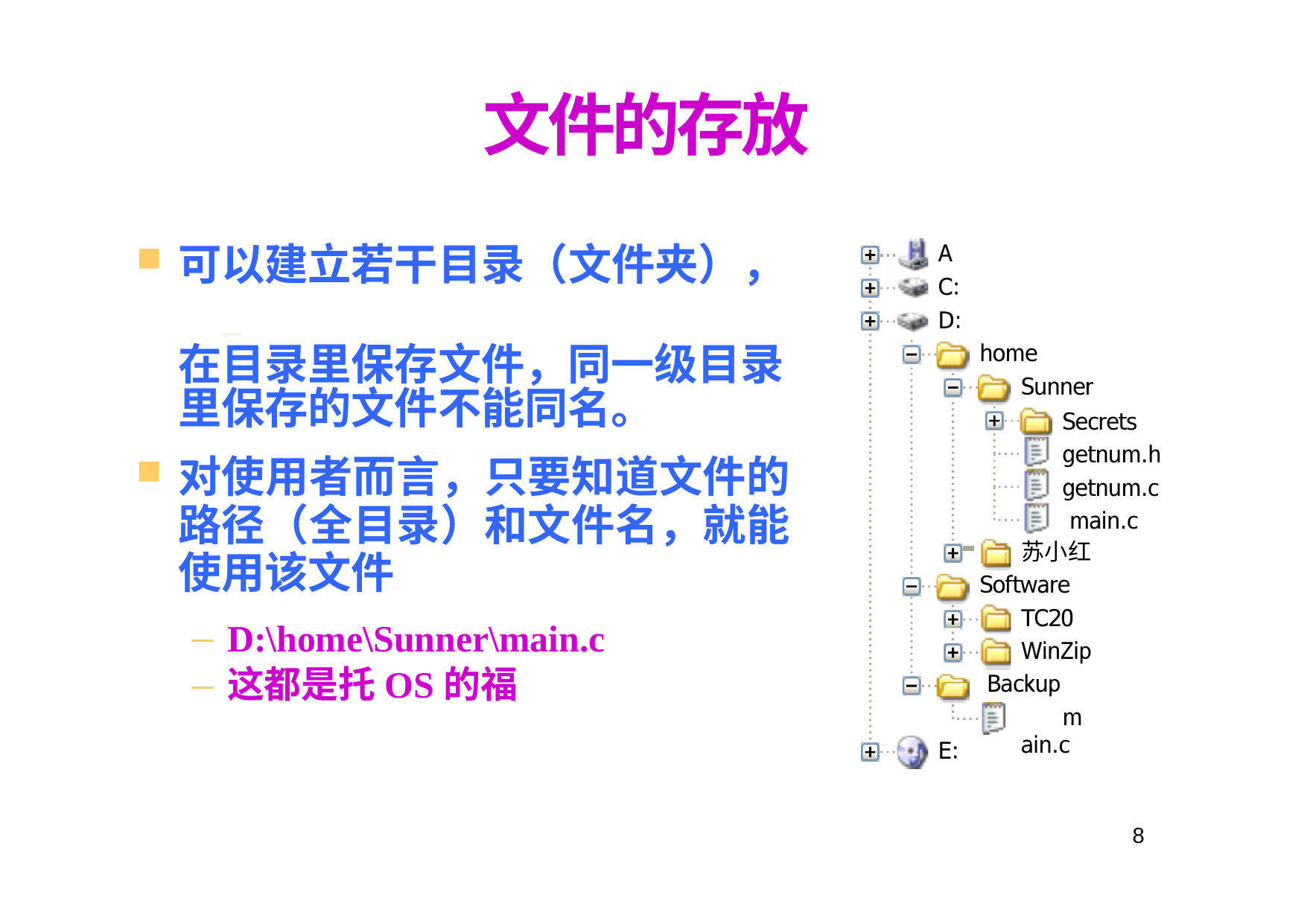

# 文件的存放
A
可以建立若干目录（文件夹），
在目录里保存文件，同一级目录 里保存的文件不能同名。

C:
D:

home

Sunner
Secrets  getnum.h
getnum.c  main.c
苏小红

对使用者而言，只要知道文件的 路径（全目录）和文件名，就能 使用该文件

Software
TC20
WinZip  Backup
main.c

D:\home\Sunner\main.c
这都是托OS的福

E:

8